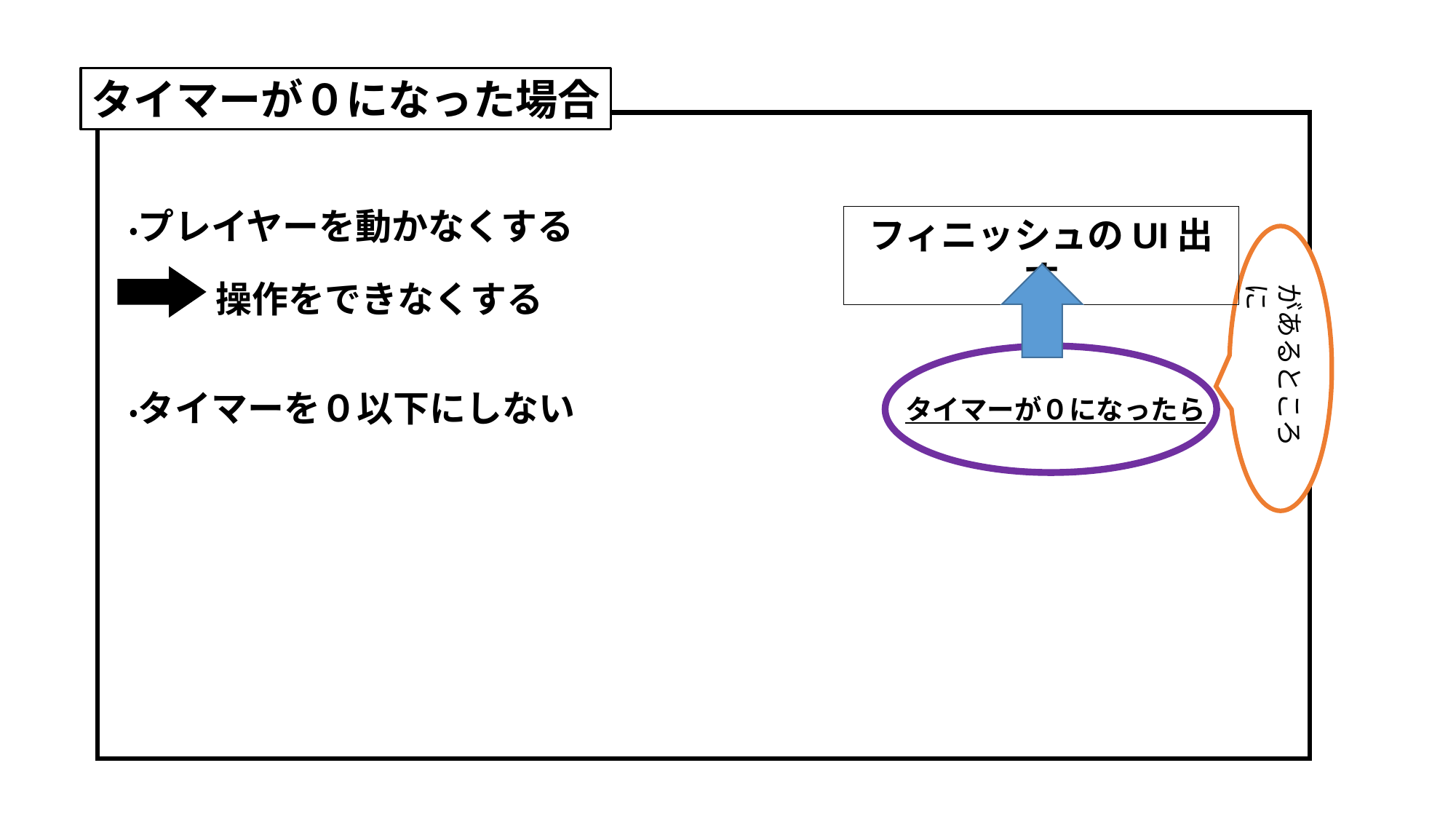

タイマーが０になった場合

・プレイヤーを動かなくする
フィニッシュのUI出す

操作をできなくする
があるところに

・タイマーを０以下にしない
タイマーが０になったら